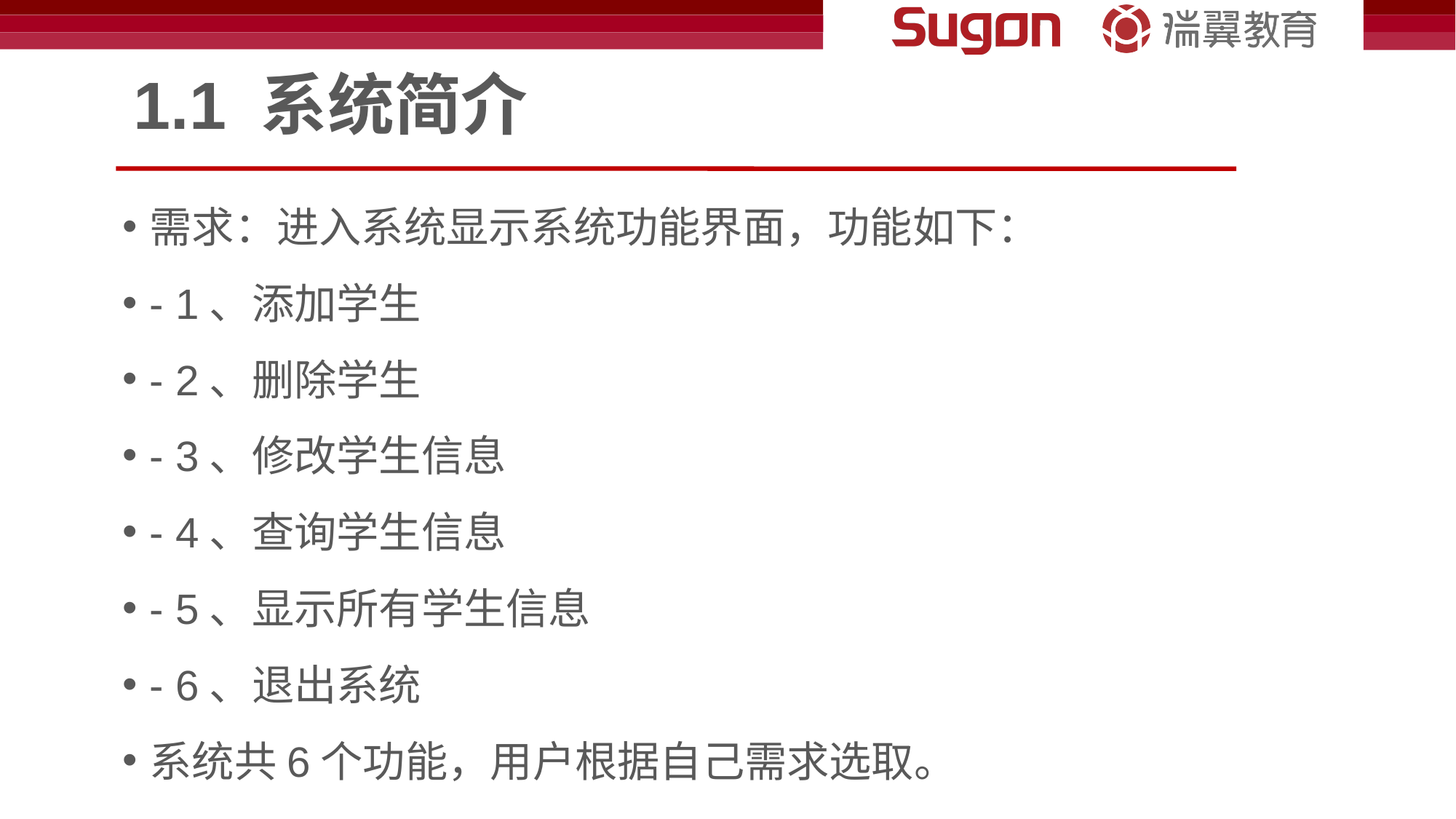

# 1.1 系统简介
需求：进入系统显示系统功能界面，功能如下：
- 1、添加学生
- 2、删除学生
- 3、修改学生信息
- 4、查询学生信息
- 5、显示所有学生信息
- 6、退出系统
系统共6个功能，用户根据自己需求选取。